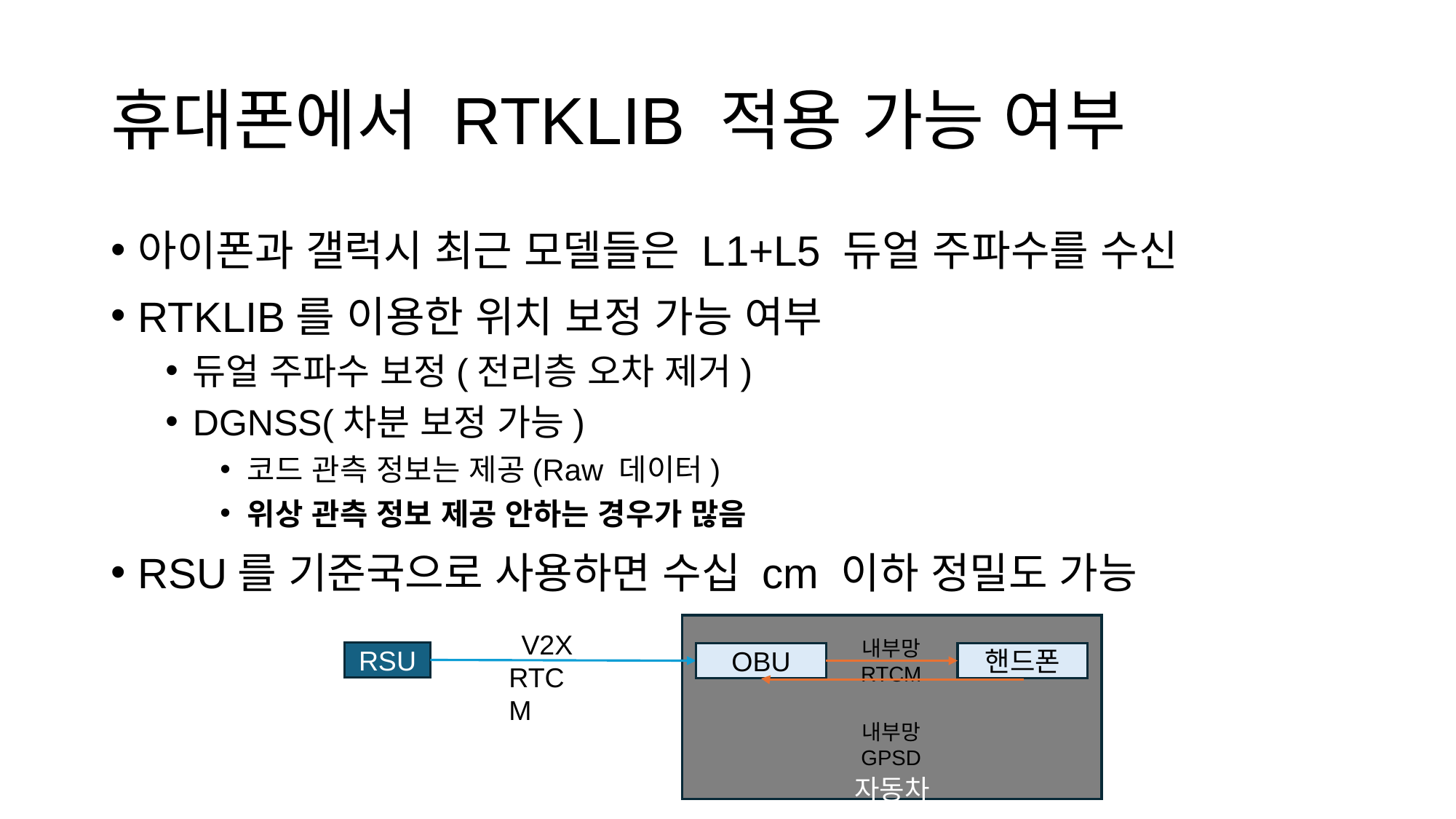

# 휴대폰에서 RTKLIB 적용 가능 여부
아이폰과 갤럭시 최근 모델들은 L1+L5 듀얼 주파수를 수신
RTKLIB를 이용한 위치 보정 가능 여부
듀얼 주파수 보정(전리층 오차 제거)
DGNSS(차분 보정 가능)
코드 관측 정보는 제공(Raw 데이터)
위상 관측 정보 제공 안하는 경우가 많음
RSU를 기준국으로 사용하면 수십 cm 이하 정밀도 가능

자동차
V2X
RTCM
내부망
RTCM
RSU
OBU
핸드폰
내부망
GPSD